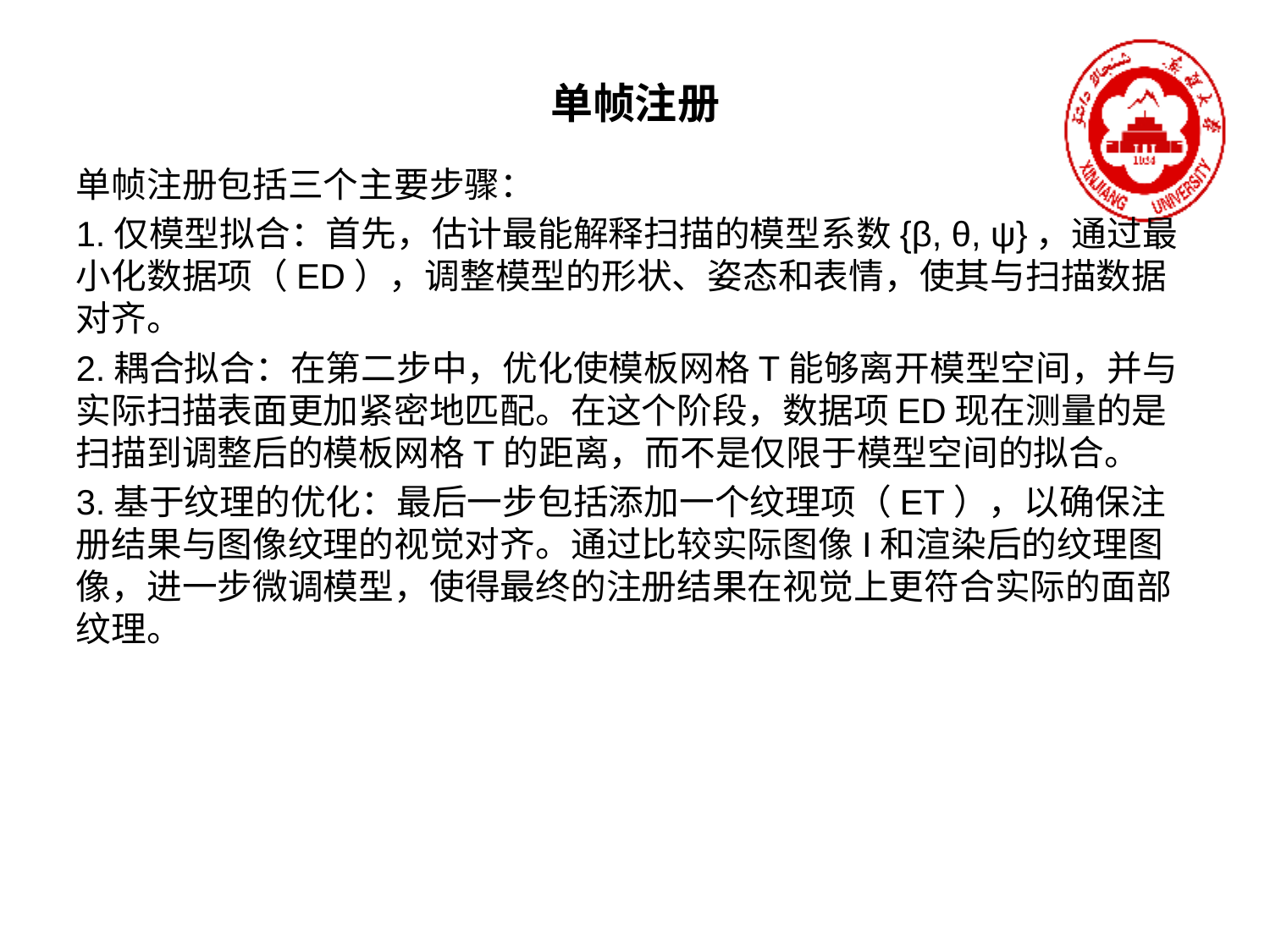

# 单帧注册
单帧注册包括三个主要步骤：
1.仅模型拟合：首先，估计最能解释扫描的模型系数{β, θ, ψ}，通过最小化数据项（ED），调整模型的形状、姿态和表情，使其与扫描数据对齐。
2.耦合拟合：在第二步中，优化使模板网格T能够离开模型空间，并与实际扫描表面更加紧密地匹配。在这个阶段，数据项ED现在测量的是扫描到调整后的模板网格T的距离，而不是仅限于模型空间的拟合。
3.基于纹理的优化：最后一步包括添加一个纹理项（ET），以确保注册结果与图像纹理的视觉对齐。通过比较实际图像I和渲染后的纹理图像，进一步微调模型，使得最终的注册结果在视觉上更符合实际的面部纹理。